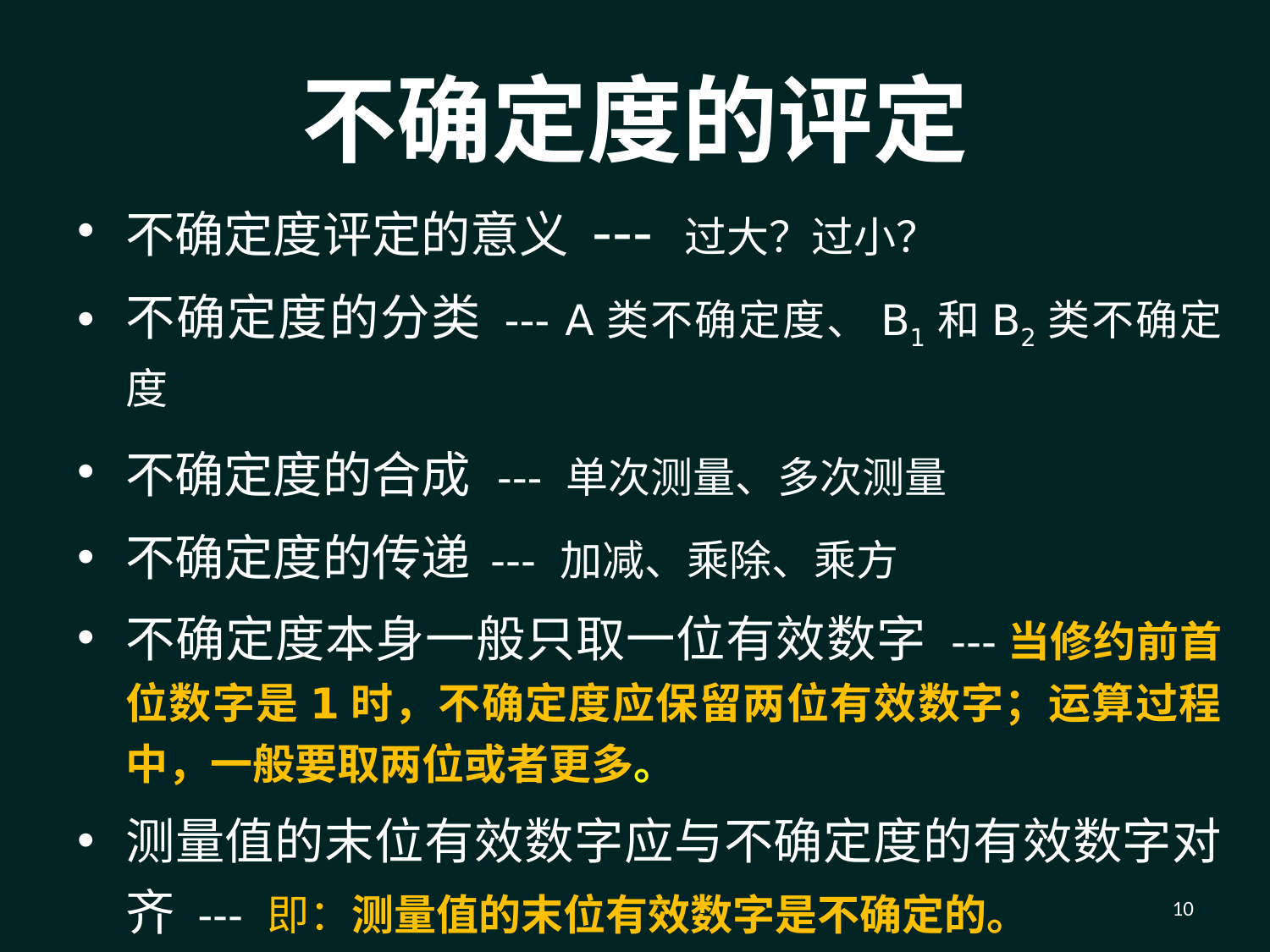

# 不确定度的评定
不确定度评定的意义 --- 过大？过小？
不确定度的分类 --- A类不确定度、B1和B2类不确定度
不确定度的合成 --- 单次测量、多次测量
不确定度的传递 --- 加减、乘除、乘方
不确定度本身一般只取一位有效数字 ---当修约前首位数字是1时，不确定度应保留两位有效数字；运算过程中，一般要取两位或者更多。
测量值的末位有效数字应与不确定度的有效数字对齐 --- 即：测量值的末位有效数字是不确定的。
10